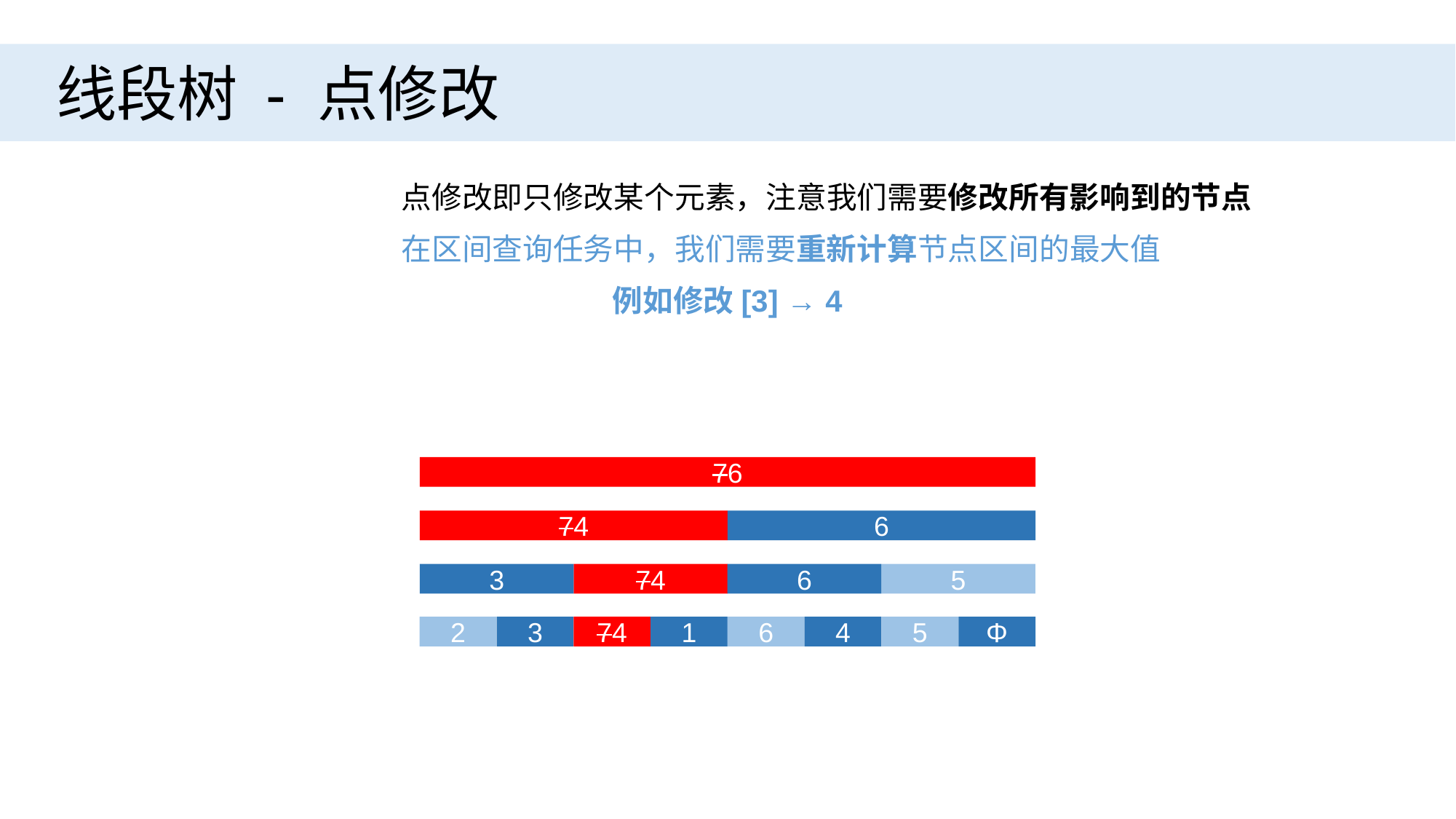

线段树 - 点修改
点修改即只修改某个元素，注意我们需要修改所有影响到的节点
在区间查询任务中，我们需要重新计算节点区间的最大值
例如修改[3] → 4
76
74
6
6
3
5
74
3
1
2
74
4
Φ
6
5